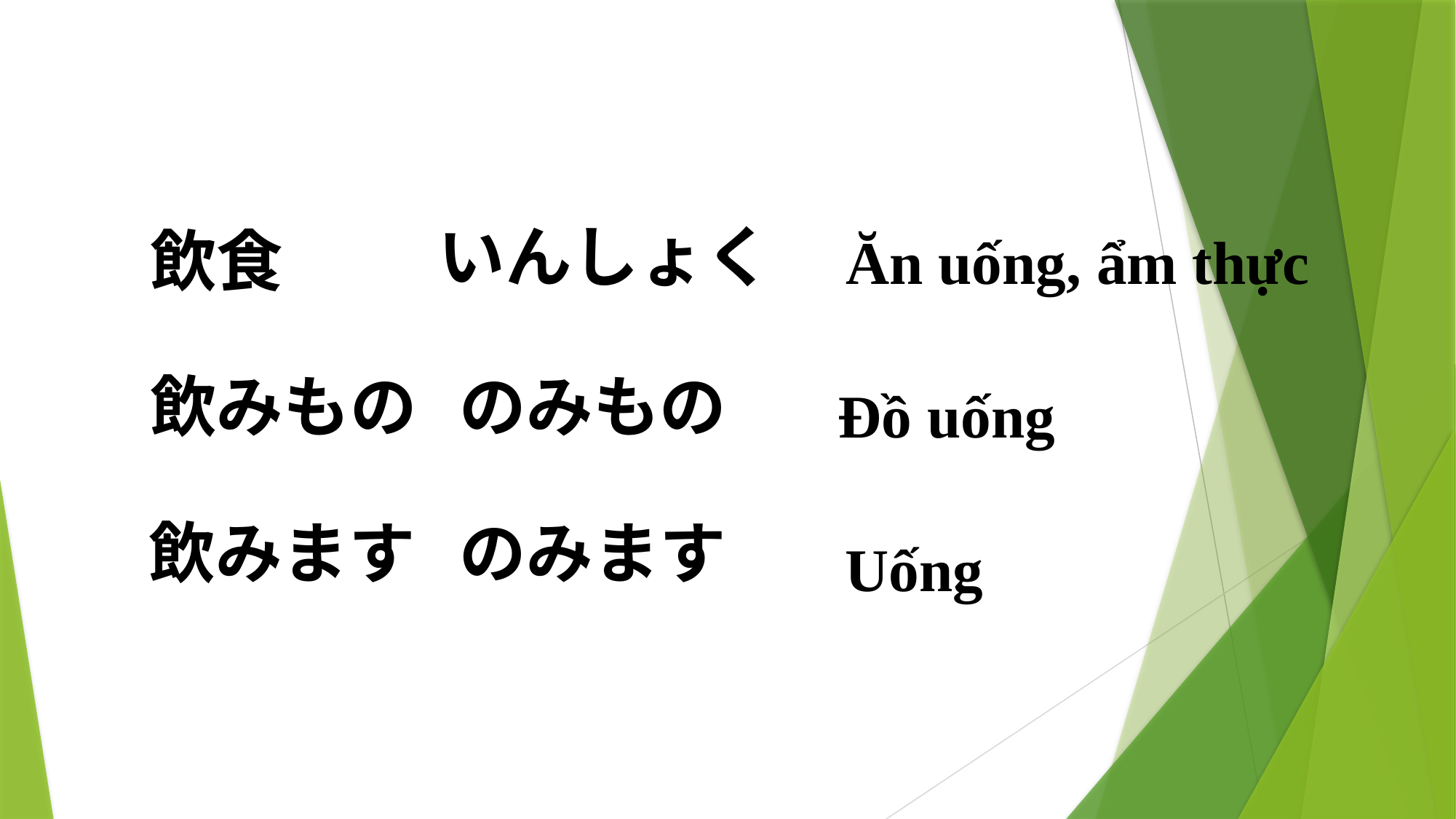

Ăn uống, ẩm thực
いんしょく
飲食
Đồ uống
飲みもの
のみもの
Uống
飲みます
のみます